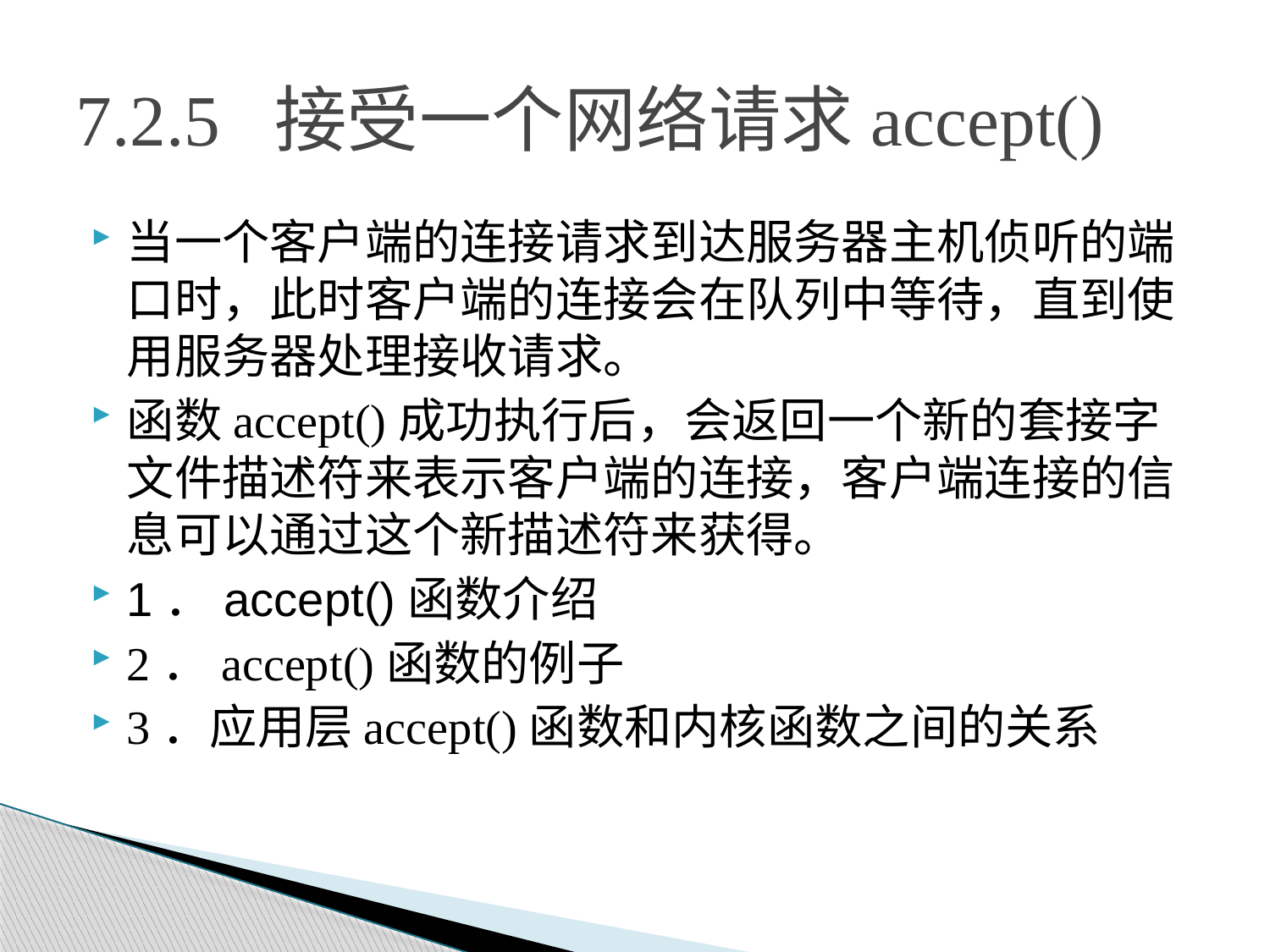

# 7.2.5  接受一个网络请求accept()
当一个客户端的连接请求到达服务器主机侦听的端口时，此时客户端的连接会在队列中等待，直到使用服务器处理接收请求。
函数accept()成功执行后，会返回一个新的套接字文件描述符来表示客户端的连接，客户端连接的信息可以通过这个新描述符来获得。
1．accept()函数介绍
2．accept()函数的例子
3．应用层accept()函数和内核函数之间的关系